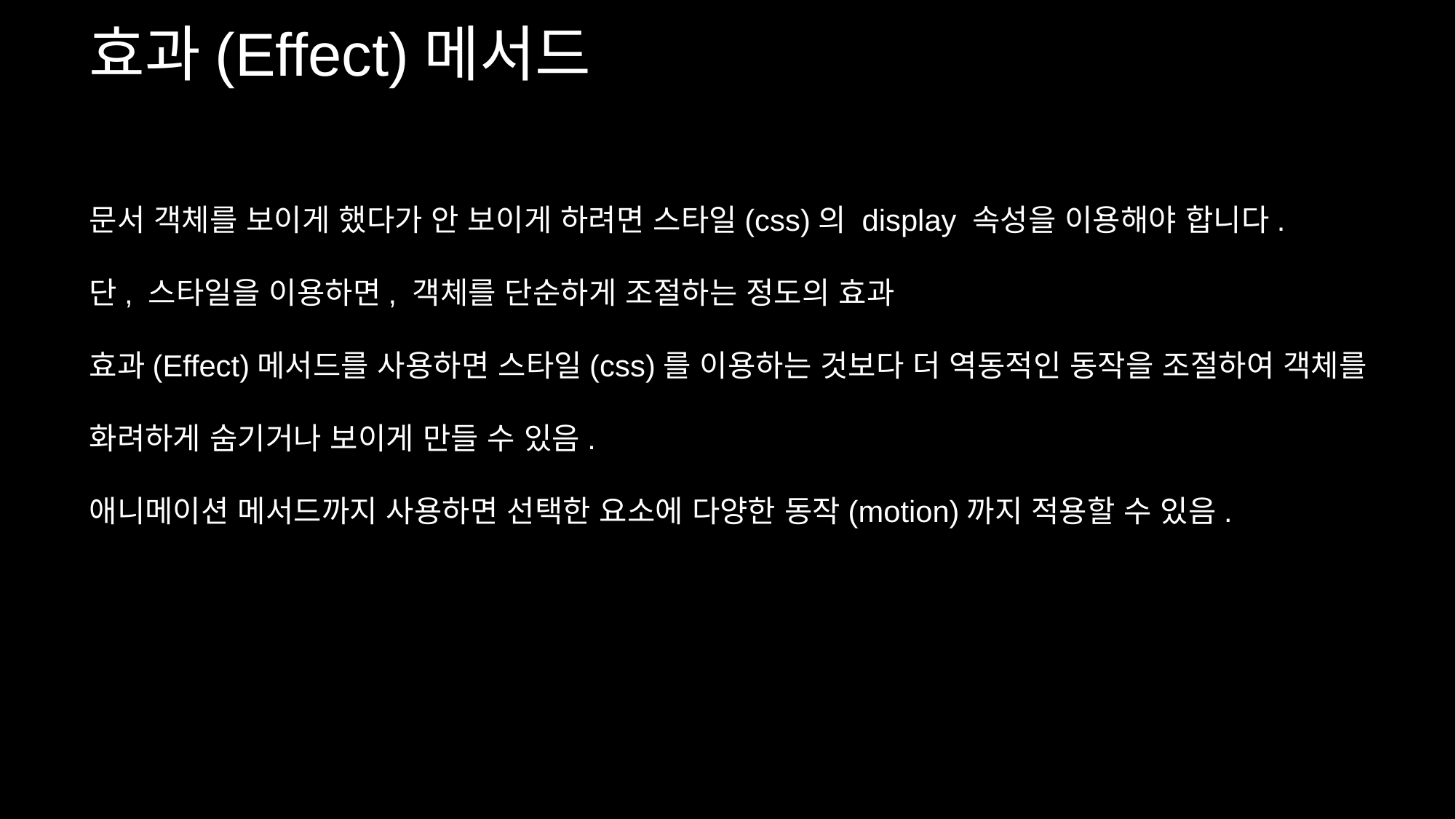

효과(Effect)메서드
문서 객체를 보이게 했다가 안 보이게 하려면 스타일(css)의 display 속성을 이용해야 합니다.
단, 스타일을 이용하면, 객체를 단순하게 조절하는 정도의 효과
효과(Effect)메서드를 사용하면 스타일(css)를 이용하는 것보다 더 역동적인 동작을 조절하여 객체를 화려하게 숨기거나 보이게 만들 수 있음.
애니메이션 메서드까지 사용하면 선택한 요소에 다양한 동작(motion)까지 적용할 수 있음.